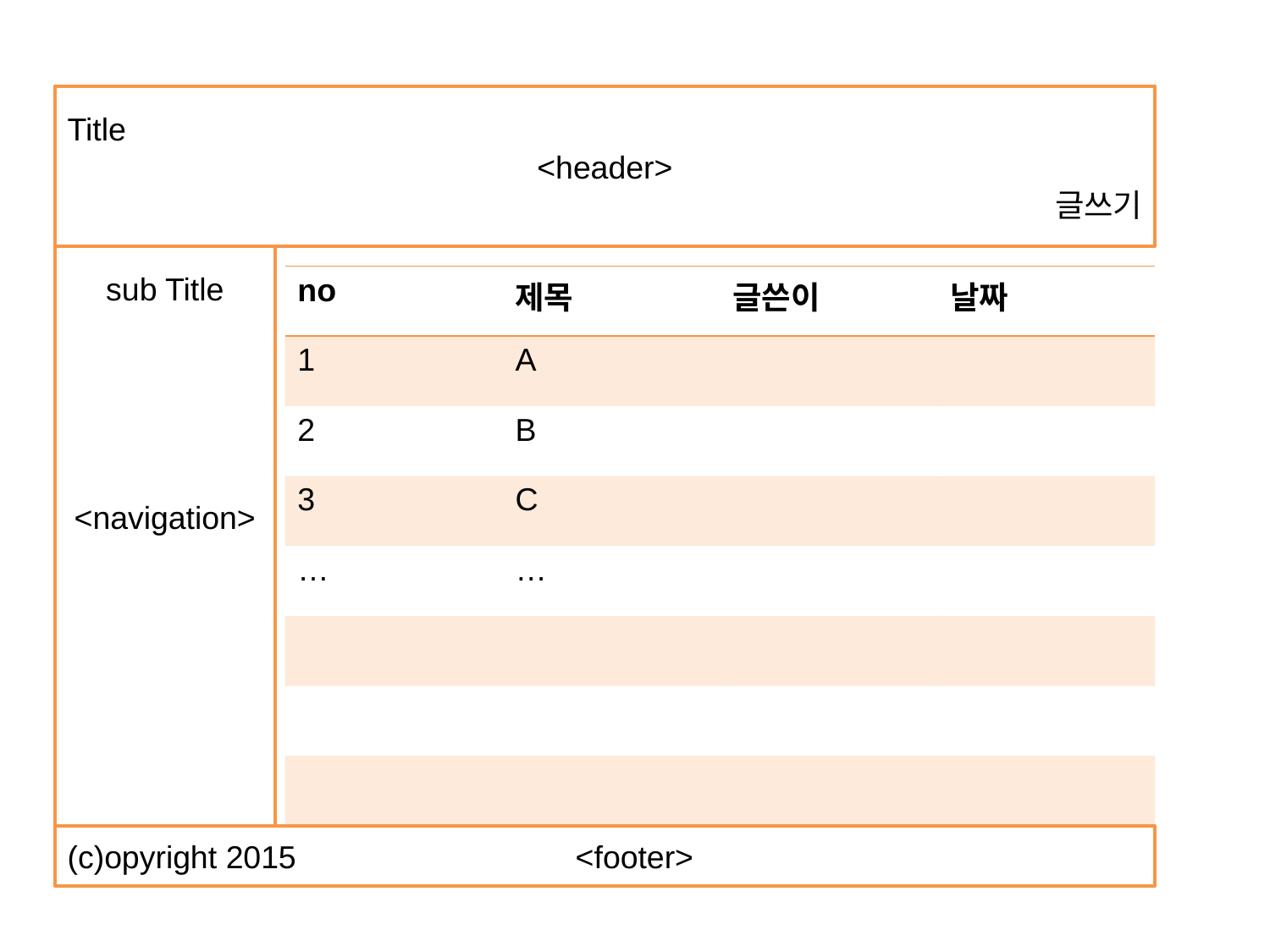

Title
<header>
글쓰기
sub Title

<navigation>

| no | 제목 | 글쓴이 | 날짜 |
| --- | --- | --- | --- |
| 1 | A |  |  |
| 2 | B |  |  |
| 3 | C |  |  |
| … | … |  |  |
|  |  |  |  |
|  |  |  |  |
|  |  |  |  |
(c)opyright 2015 			<footer>